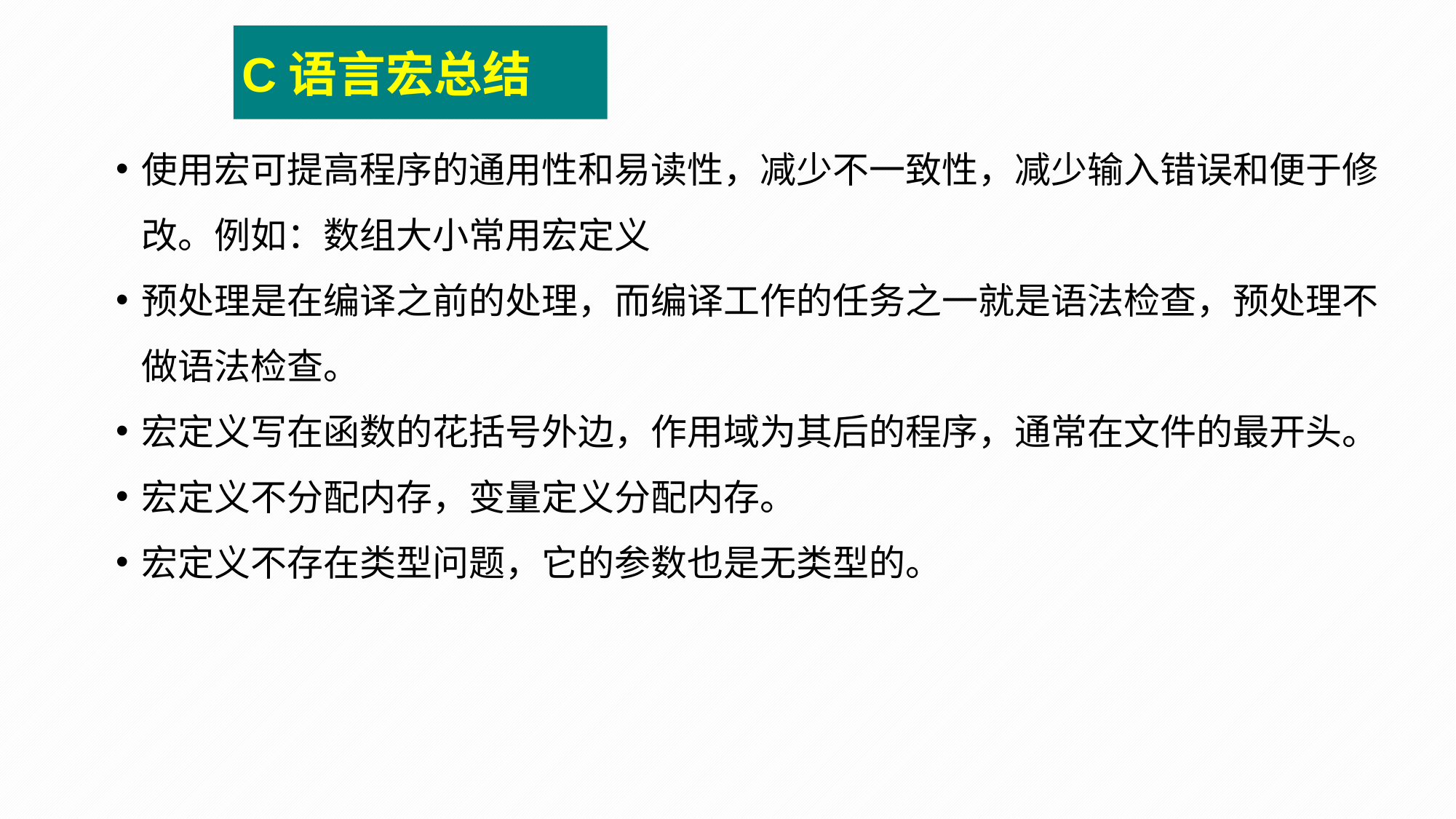

C语言宏总结
使用宏可提高程序的通用性和易读性，减少不一致性，减少输入错误和便于修改。例如：数组大小常用宏定义
预处理是在编译之前的处理，而编译工作的任务之一就是语法检查，预处理不做语法检查。
宏定义写在函数的花括号外边，作用域为其后的程序，通常在文件的最开头。
宏定义不分配内存，变量定义分配内存。
宏定义不存在类型问题，它的参数也是无类型的。